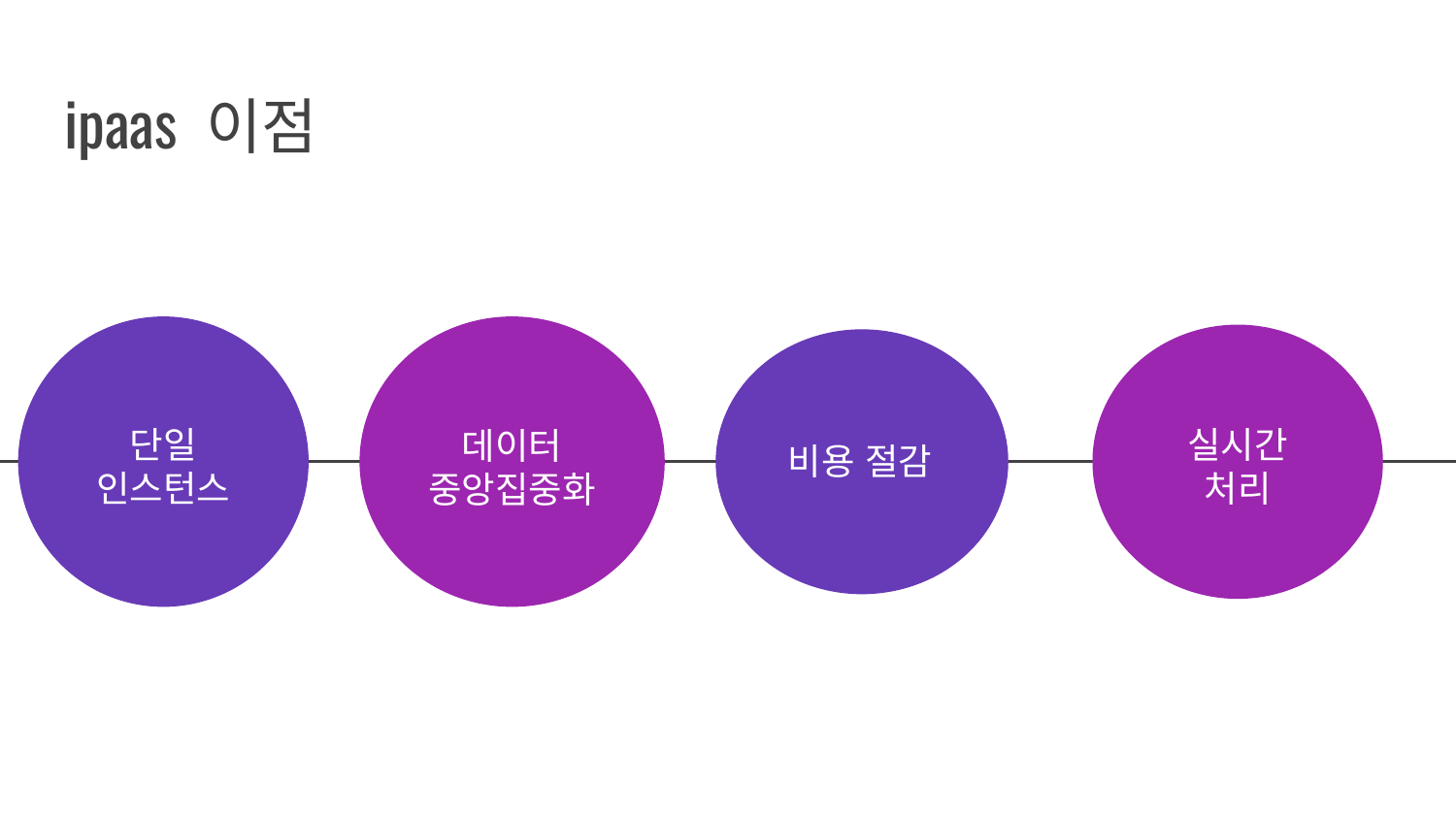

# ipaas 이점

단일 인스턴스
실시간
처리
데이터
중앙집중화
비용 절감